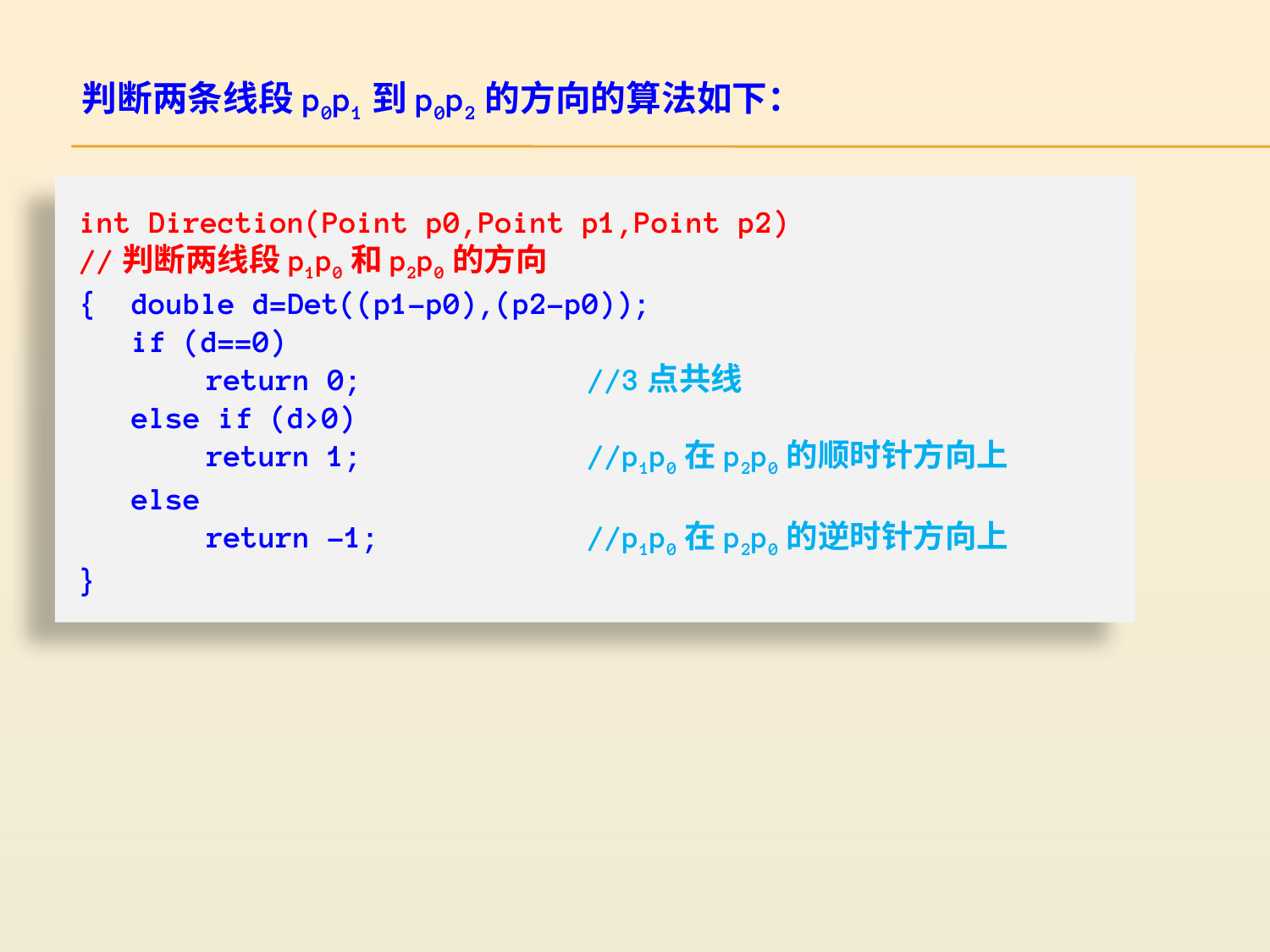

判断两条线段p0p1到p0p2的方向的算法如下：
int Direction(Point p0,Point p1,Point p2)
//判断两线段p1p0和p2p0的方向
{  double d=Det((p1-p0),(p2-p0));
   if (d==0)
 	return 0;		//3点共线
   else if (d>0)
	return 1;		//p1p0在p2p0的顺时针方向上
   else
	return -1;		//p1p0在p2p0的逆时针方向上
}